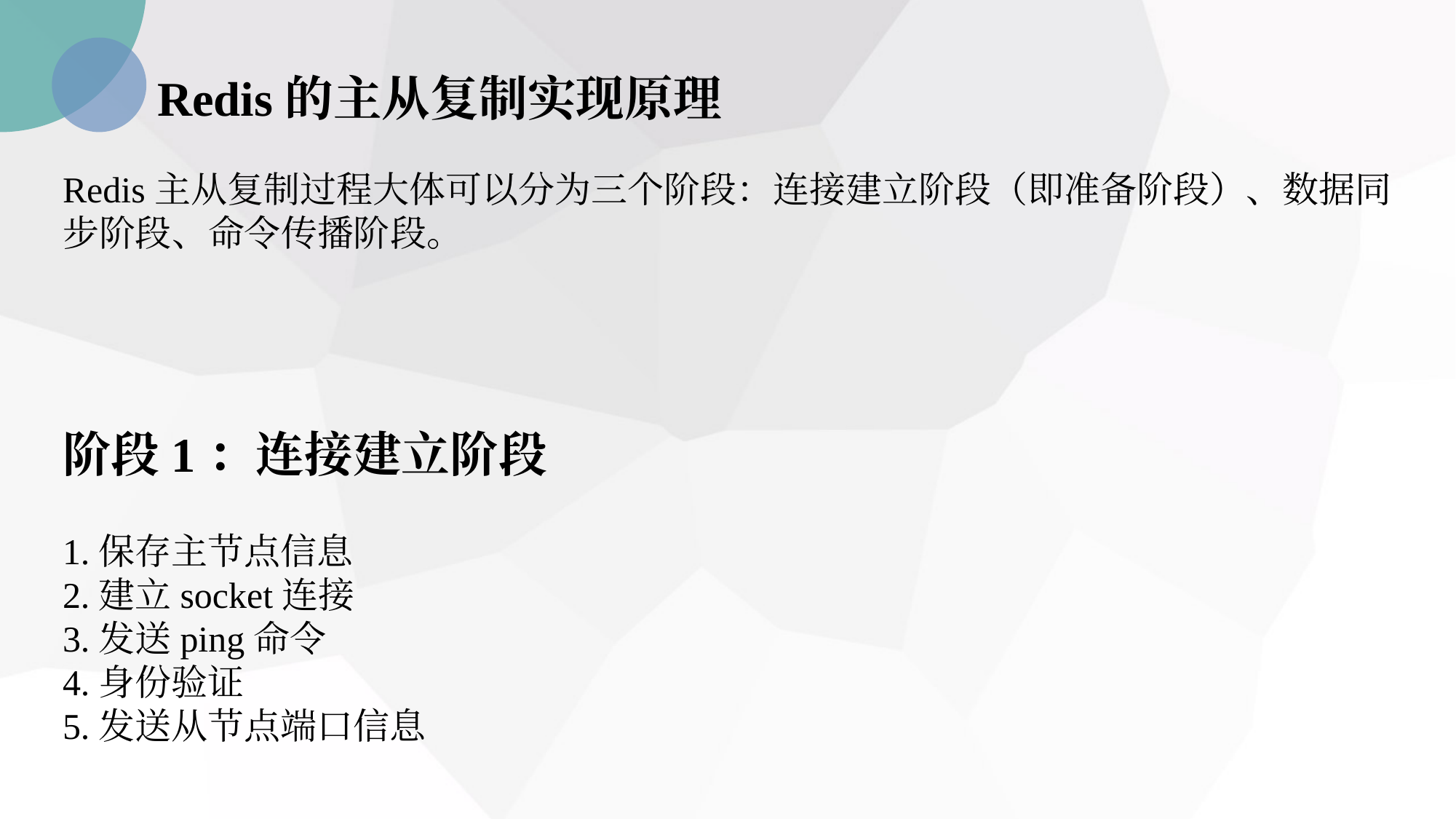

Redis的主从复制实现原理
Redis主从复制过程大体可以分为三个阶段：连接建立阶段（即准备阶段）、数据同步阶段、命令传播阶段。
阶段1：连接建立阶段
1.保存主节点信息
2.建立socket连接
3.发送ping命令
4.身份验证
5.发送从节点端口信息